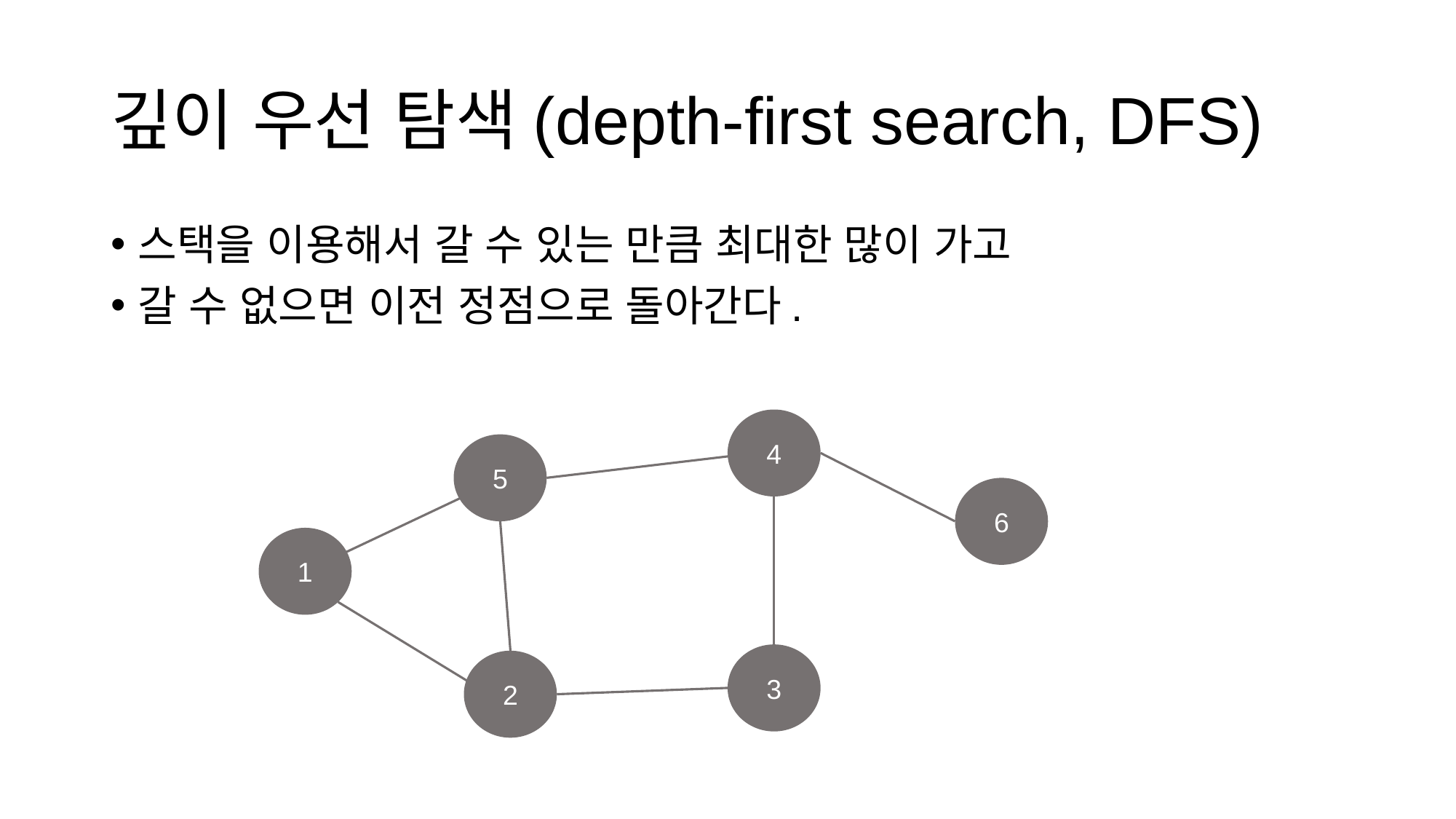

# 깊이 우선 탐색(depth-first search, DFS)
스택을 이용해서 갈 수 있는 만큼 최대한 많이 가고
갈 수 없으면 이전 정점으로 돌아간다.
4
5
6
1
3
2